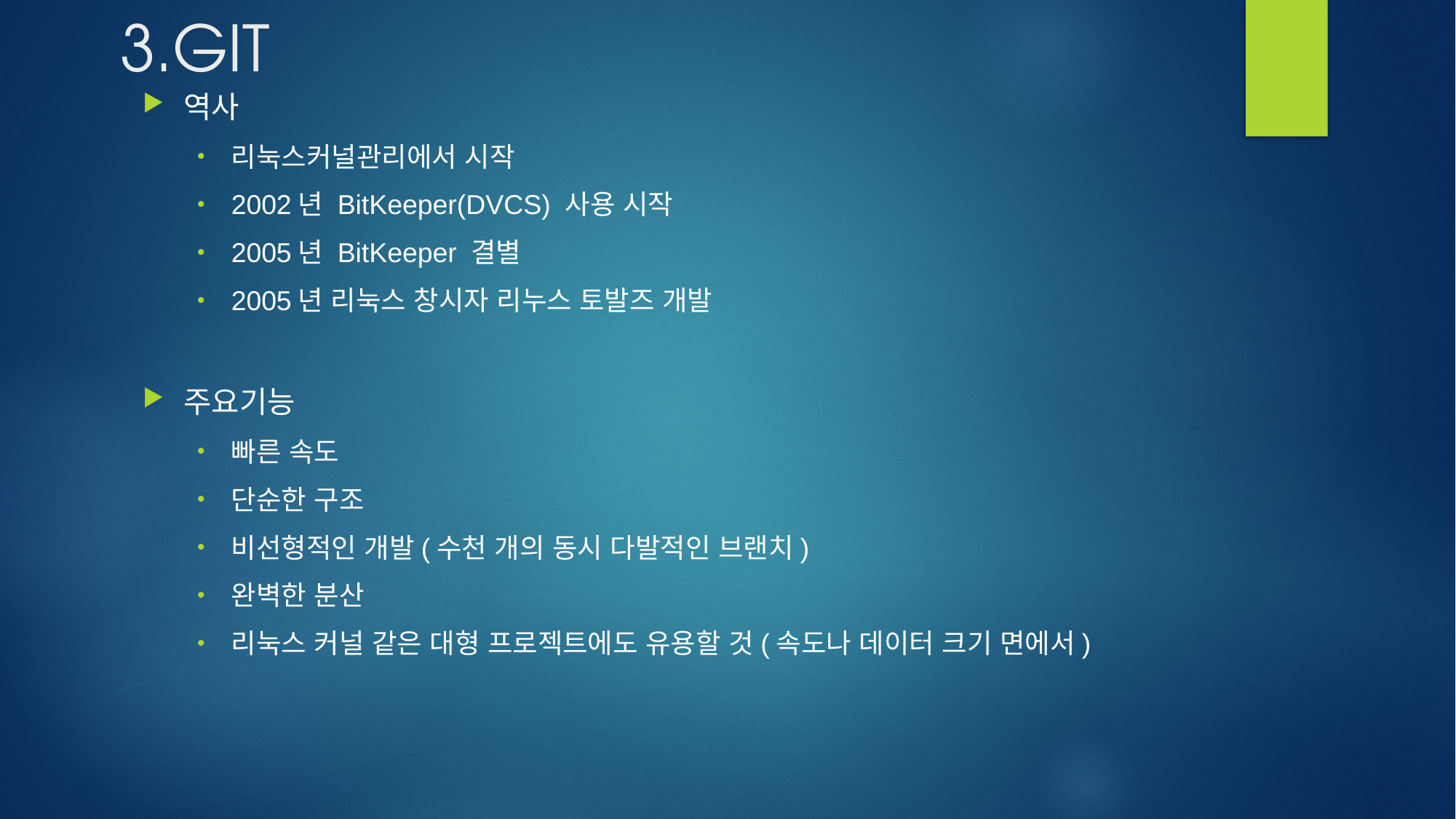

# 3.GIT
역사
리눅스커널관리에서 시작
2002년 BitKeeper(DVCS) 사용 시작
2005년 BitKeeper 결별
2005년 리눅스 창시자 리누스 토발즈 개발

주요기능
빠른 속도
단순한 구조
비선형적인 개발(수천 개의 동시 다발적인 브랜치)
완벽한 분산
리눅스 커널 같은 대형 프로젝트에도 유용할 것(속도나 데이터 크기 면에서)